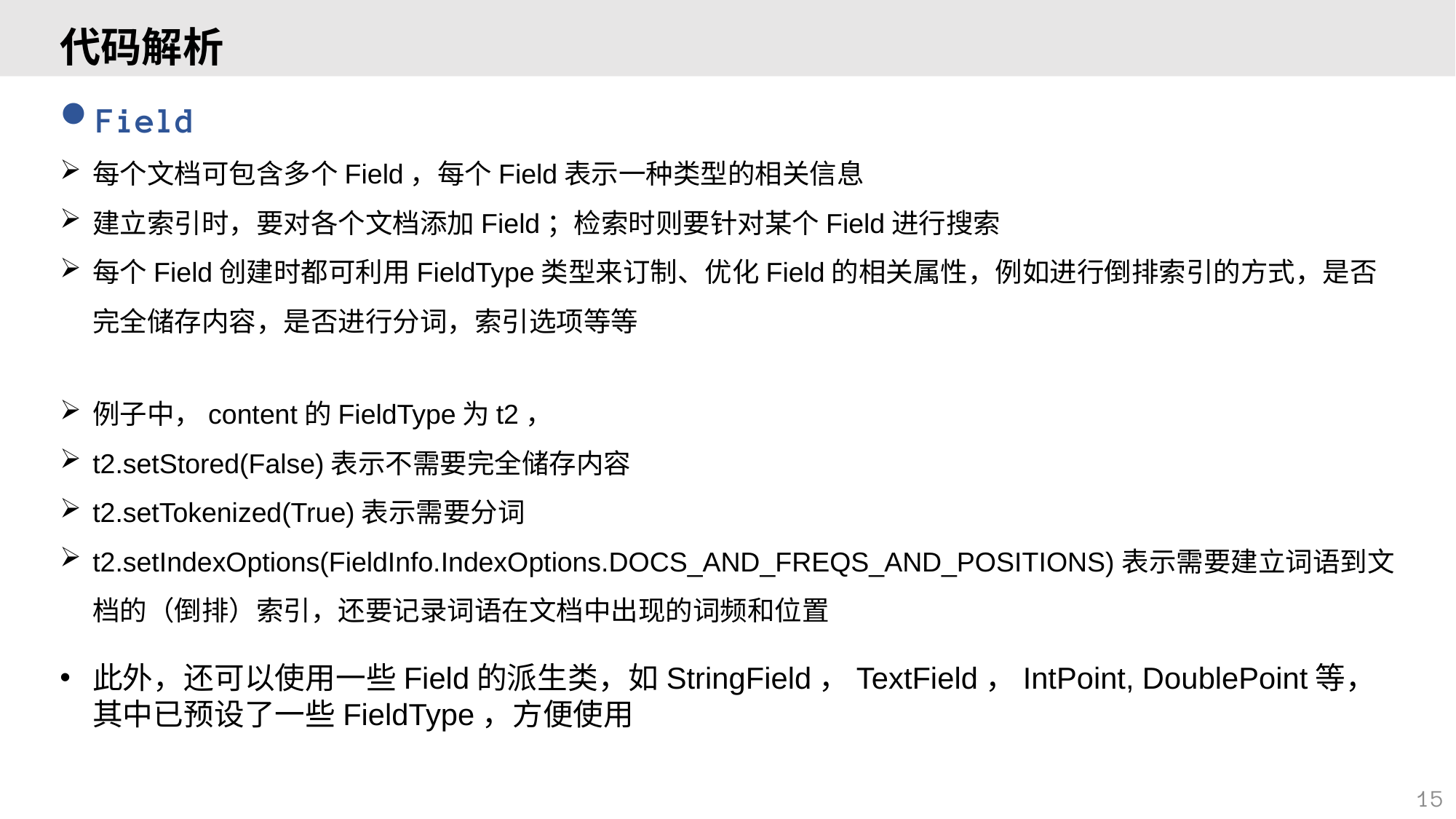

# 代码解析
Field
每个文档可包含多个Field，每个Field表示一种类型的相关信息
建立索引时，要对各个文档添加Field；检索时则要针对某个Field进行搜索
每个Field创建时都可利用FieldType类型来订制、优化Field的相关属性，例如进行倒排索引的方式，是否完全储存内容，是否进行分词，索引选项等等

例子中，content的FieldType为t2，
t2.setStored(False)表示不需要完全储存内容
t2.setTokenized(True)表示需要分词
t2.setIndexOptions(FieldInfo.IndexOptions.DOCS_AND_FREQS_AND_POSITIONS)表示需要建立词语到文档的（倒排）索引，还要记录词语在文档中出现的词频和位置

此外，还可以使用一些Field的派生类，如StringField，TextField，IntPoint, DoublePoint等，其中已预设了一些FieldType，方便使用

15